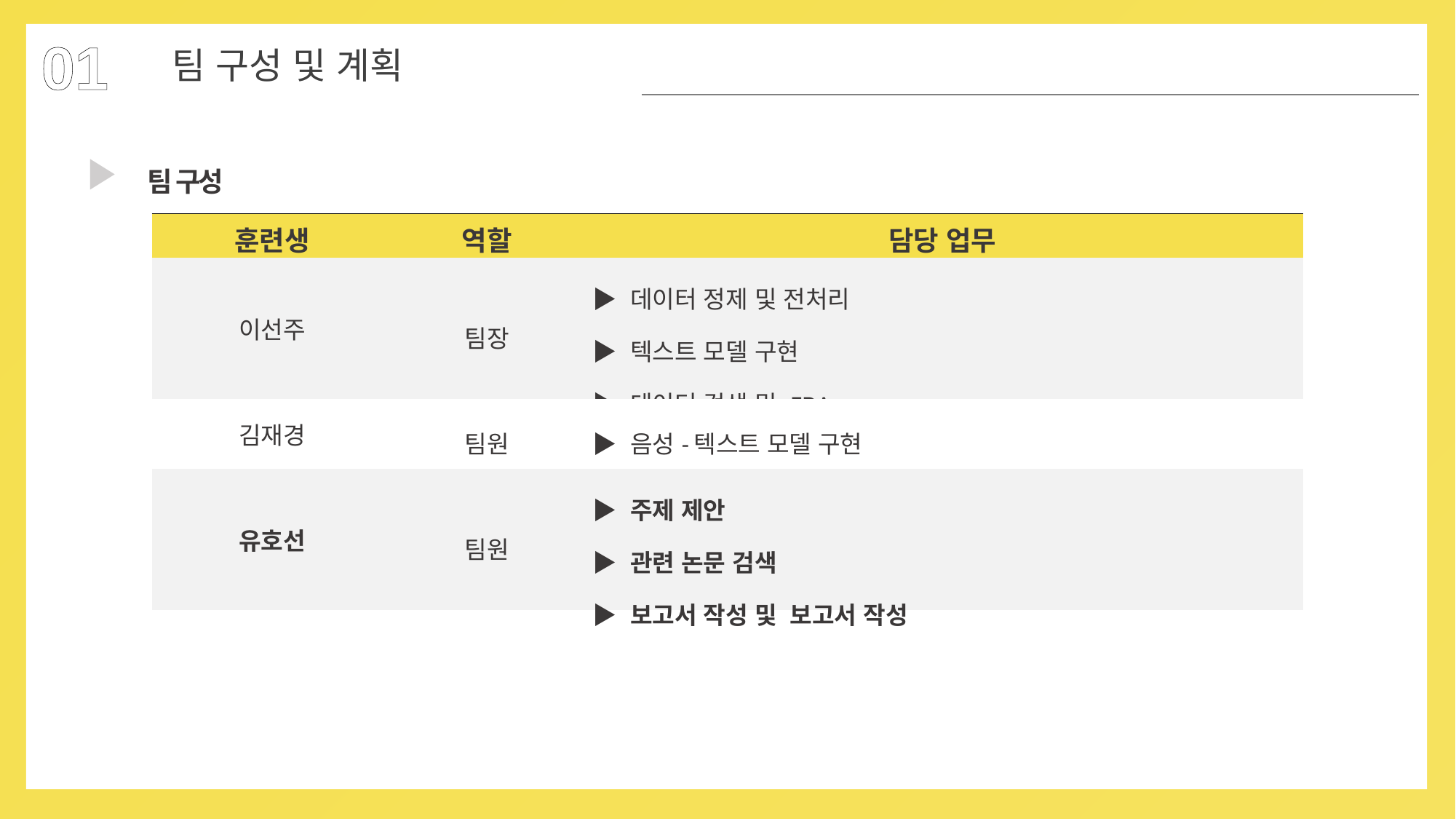

01

팀 구성 및 계획
▶
팀 구성
| 훈련생 | 역할 | 담당 업무 |
| --- | --- | --- |
| 이선주 | 팀장 | ▶ 데이터 정제 및 전처리 ▶ 텍스트 모델 구현 ▶ 데이터 검색 및 EDA |
| 김재경 | 팀원 | ▶ 음성-텍스트 모델 구현 |
| 유호선 | 팀원 | ▶ 주제 제안 ▶ 관련 논문 검색 ▶ 보고서 작성 및 보고서 작성 |